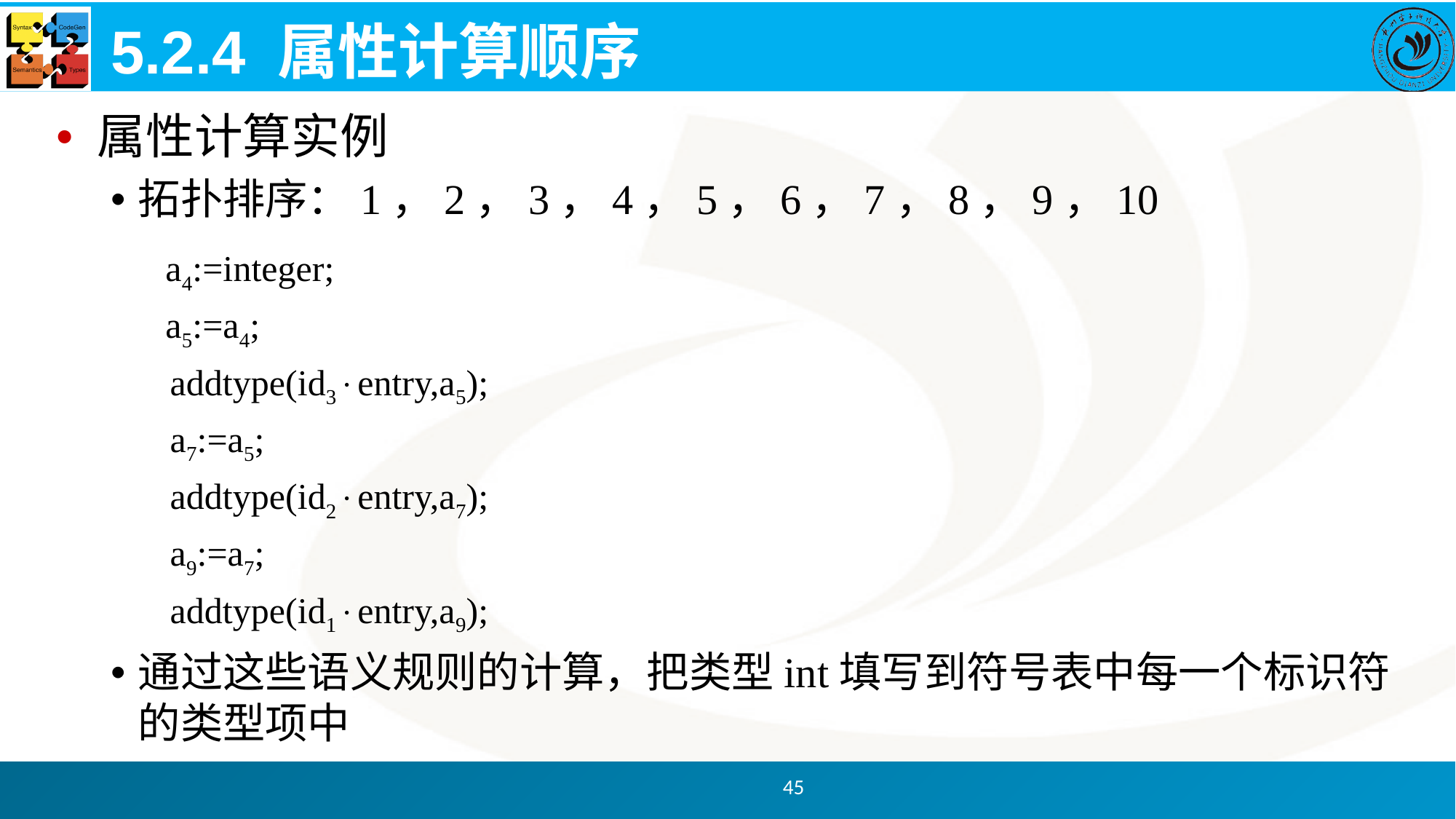

# 5.2.4 属性计算顺序
属性计算实例
拓扑排序：1，2，3，4，5，6，7，8，9，10
 	a4:=integer;
        	a5:=a4;
        addtype(id3⋅entry,a5);
        a7:=a5;
        addtype(id2⋅entry,a7);
        a9:=a7;
        addtype(id1⋅entry,a9);
通过这些语义规则的计算，把类型int填写到符号表中每一个标识符的类型项中
45